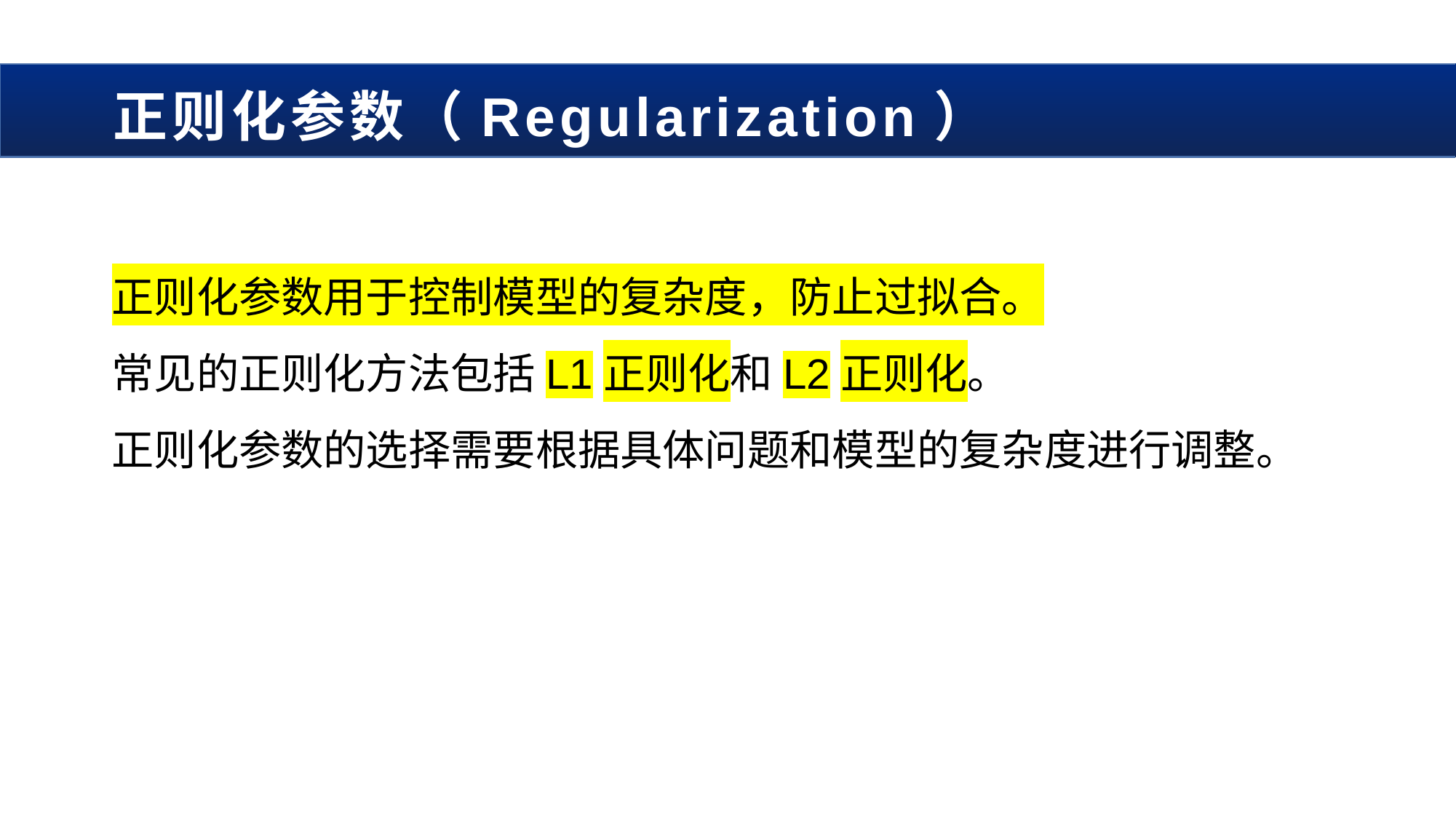

# 正则化参数（Regularization）
正则化参数用于控制模型的复杂度，防止过拟合。
常见的正则化方法包括L1正则化和L2正则化。
正则化参数的选择需要根据具体问题和模型的复杂度进行调整。